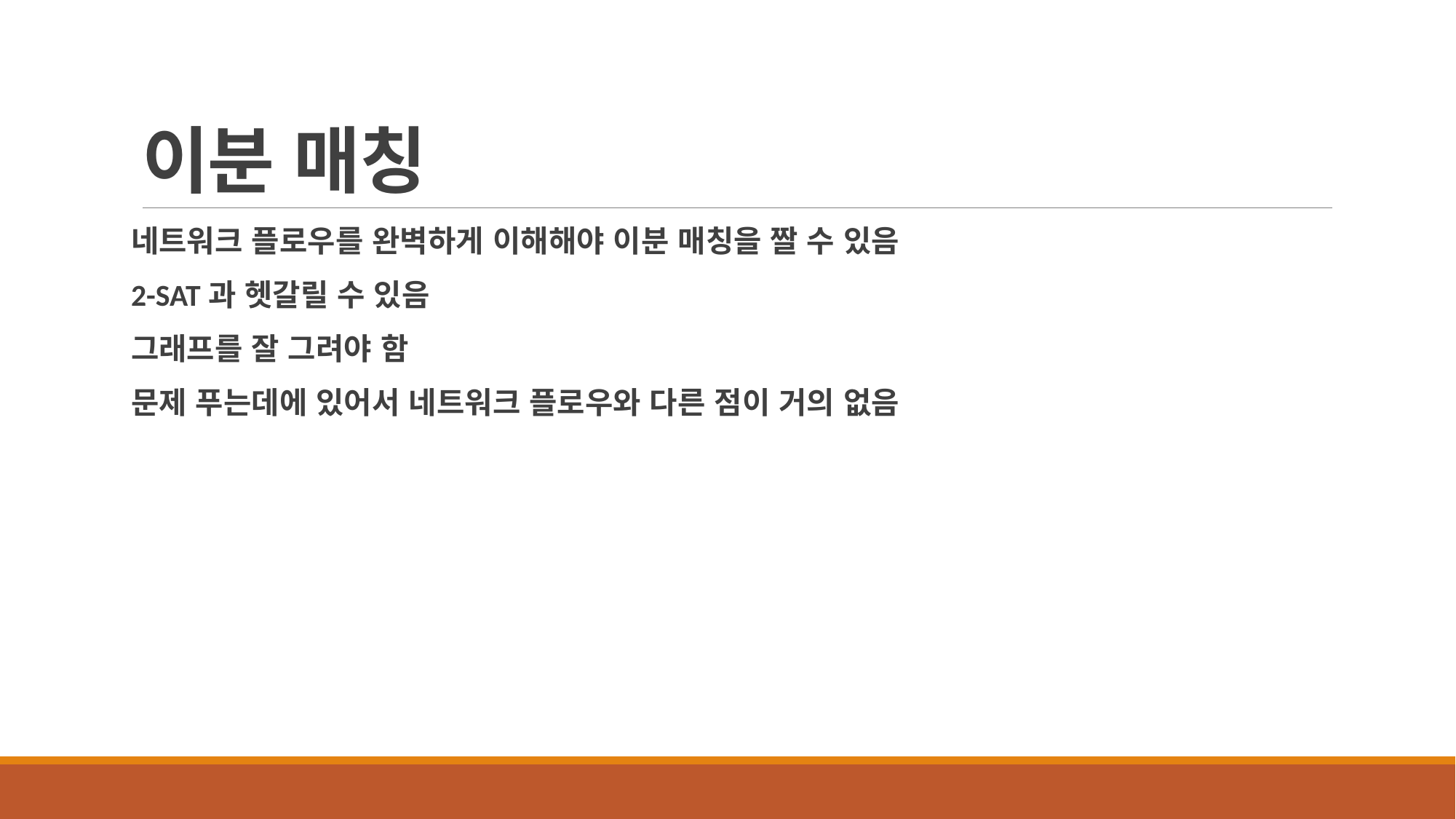

# 이분 매칭
네트워크 플로우를 완벽하게 이해해야 이분 매칭을 짤 수 있음
2-SAT과 헷갈릴 수 있음
그래프를 잘 그려야 함
문제 푸는데에 있어서 네트워크 플로우와 다른 점이 거의 없음